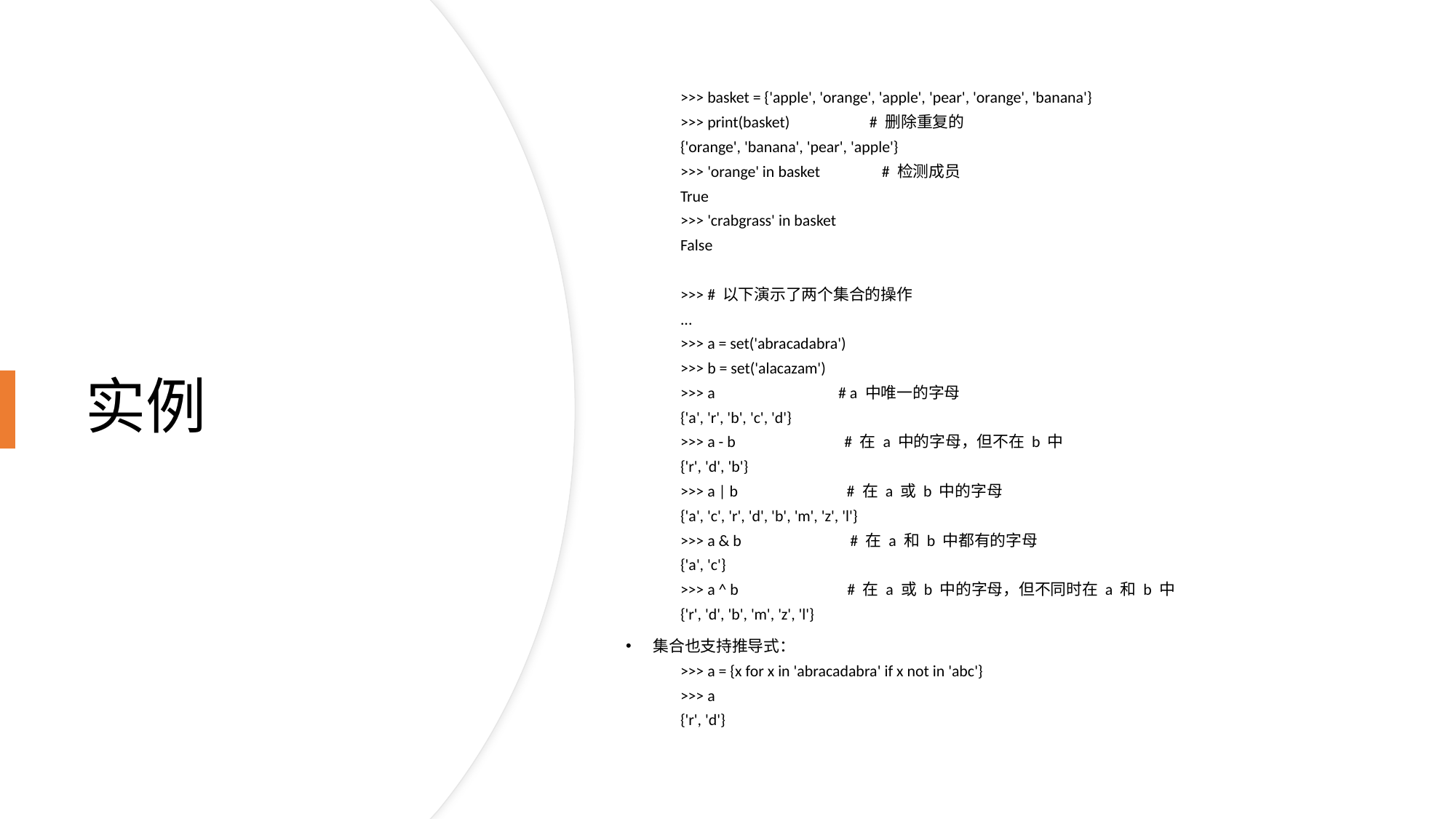

>>> basket = {'apple', 'orange', 'apple', 'pear', 'orange', 'banana'}
>>> print(basket)                      # 删除重复的
{'orange', 'banana', 'pear', 'apple'}
>>> 'orange' in basket                 # 检测成员
True
>>> 'crabgrass' in basket
False

>>> # 以下演示了两个集合的操作
...
>>> a = set('abracadabra')
>>> b = set('alacazam')
>>> a                                  # a 中唯一的字母
{'a', 'r', 'b', 'c', 'd'}
>>> a - b                              # 在 a 中的字母，但不在 b 中
{'r', 'd', 'b'}
>>> a | b                              # 在 a 或 b 中的字母
{'a', 'c', 'r', 'd', 'b', 'm', 'z', 'l'}
>>> a & b                              # 在 a 和 b 中都有的字母
{'a', 'c'}
>>> a ^ b                              # 在 a 或 b 中的字母，但不同时在 a 和 b 中
{'r', 'd', 'b', 'm', 'z', 'l'}
集合也支持推导式：
>>> a = {x for x in 'abracadabra' if x not in 'abc'}
>>> a
{'r', 'd'}
# 实例